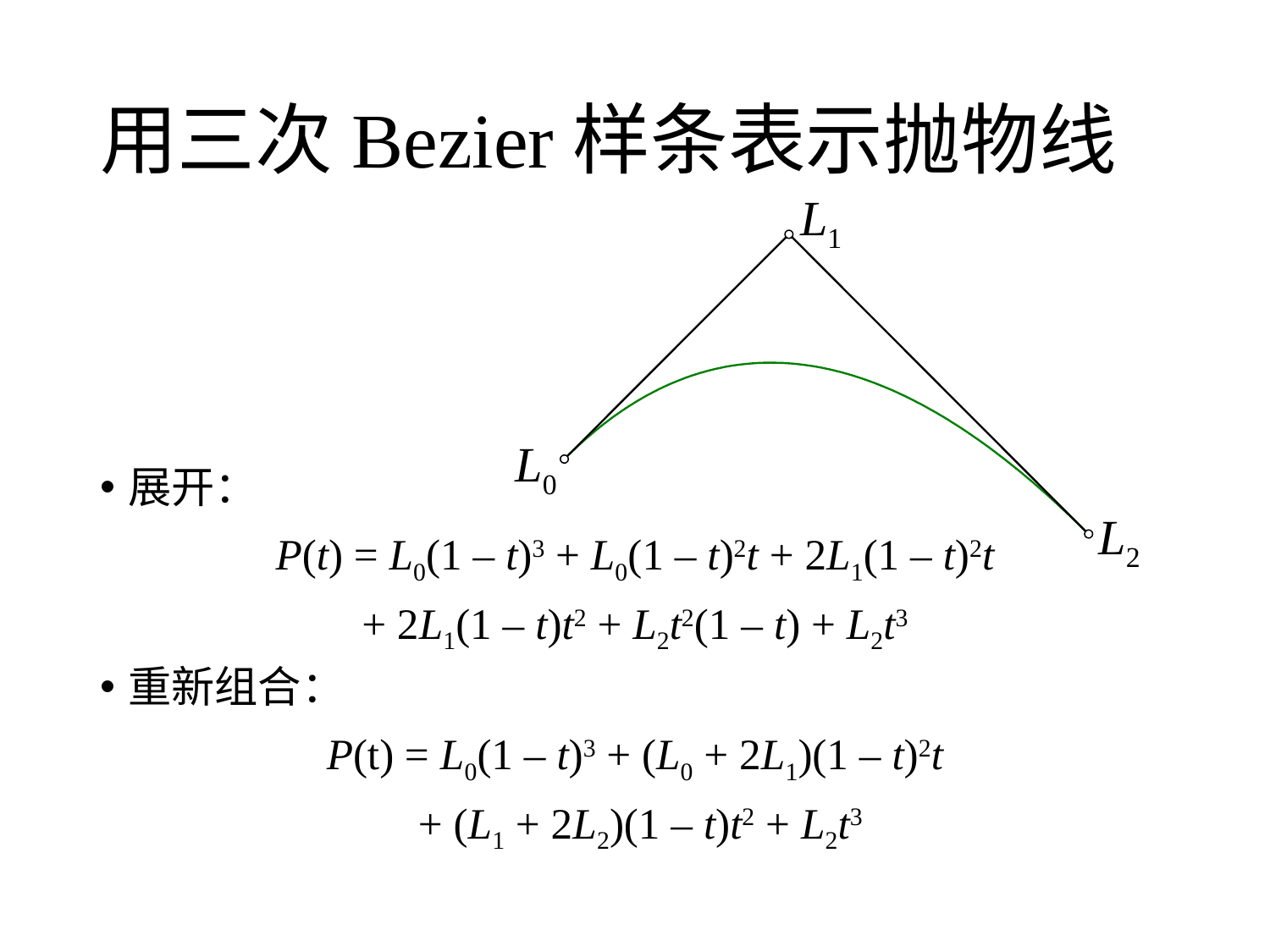

# 用三次Bezier样条表示抛物线
L1

L0

展开：
P(t) = L0(1 – t)3 + L0(1 – t)2t + 2L1(1 – t)2t
+ 2L1(1 – t)t2 + L2t2(1 – t) + L2t3
重新组合：
P(t) = L0(1 – t)3 + (L0 + 2L1)(1 – t)2t
 + (L1 + 2L2)(1 – t)t2 + L2t3
L2